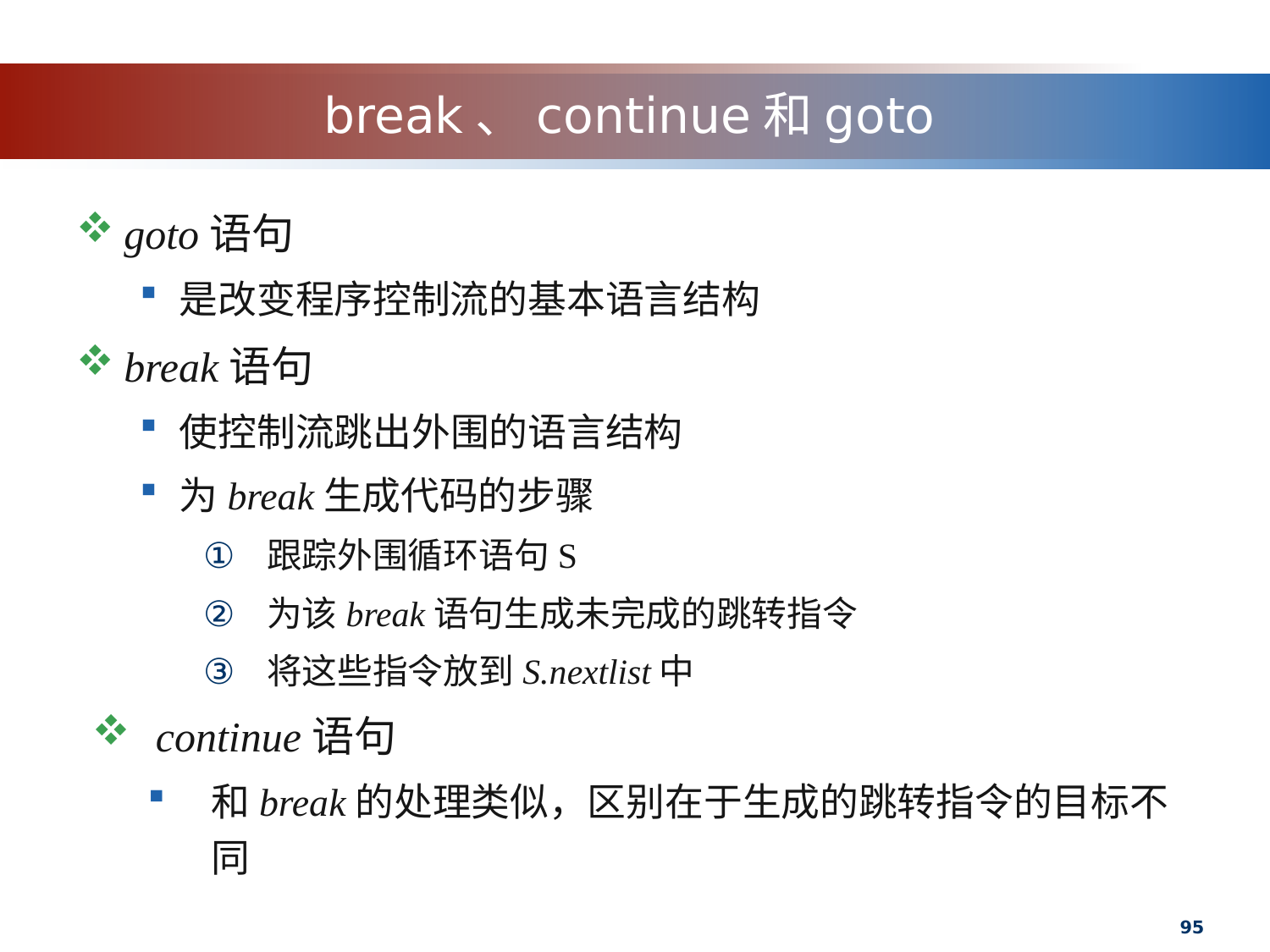

# break、continue和goto
goto语句
是改变程序控制流的基本语言结构
break语句
使控制流跳出外围的语言结构
为break生成代码的步骤
跟踪外围循环语句S
为该break语句生成未完成的跳转指令
将这些指令放到S.nextlist中
continue语句
和break的处理类似，区别在于生成的跳转指令的目标不同
95